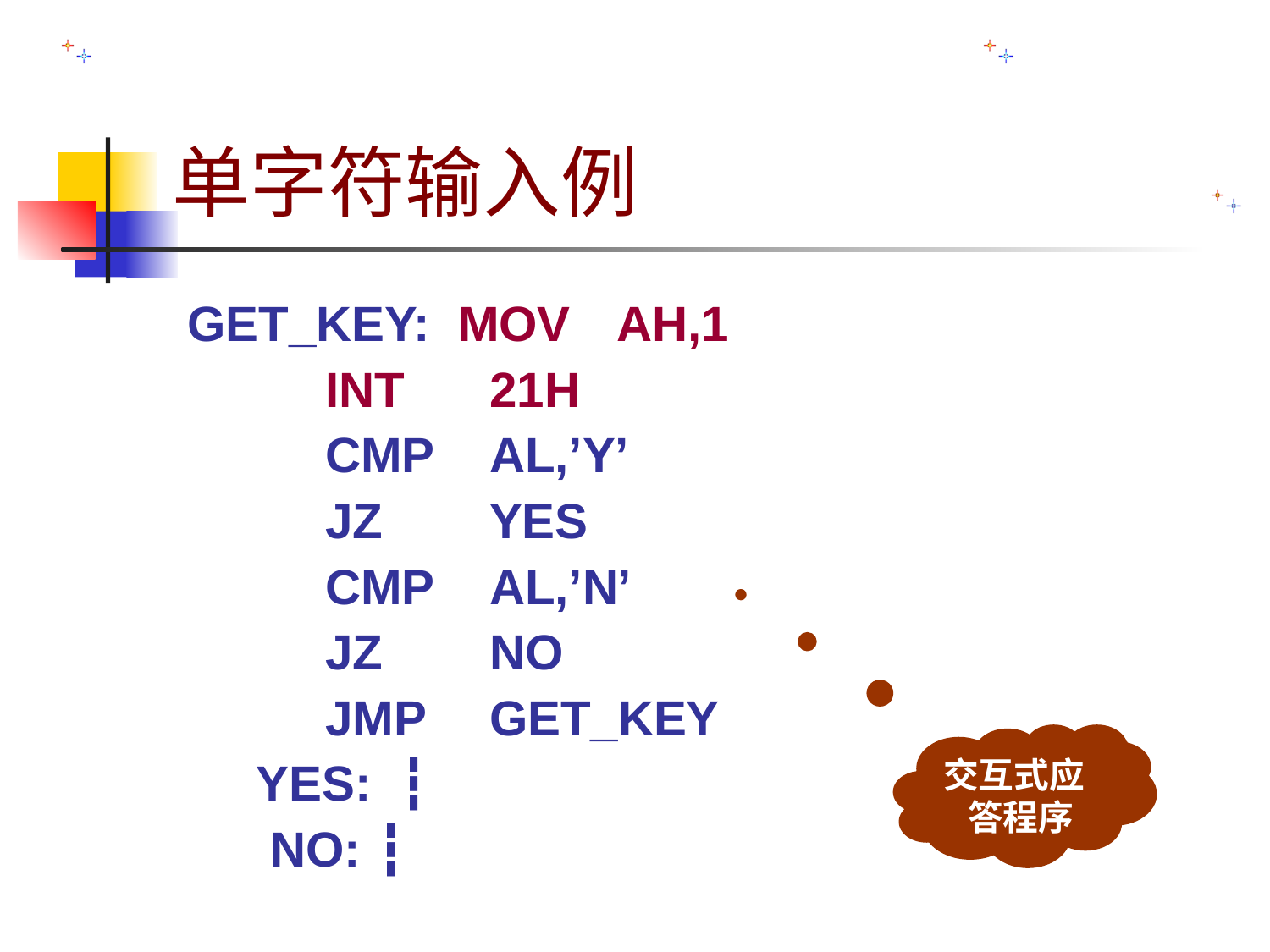

# 单字符输入例
GET_KEY:  MOV	AH,1
          INT	21H
          CMP	AL,’Y’
          JZ 	YES
          CMP	AL,’N’
          JZ 	NO
          JMP	GET_KEY
     YES:  ┇
      NO:	 ┇
交互式应
  答程序